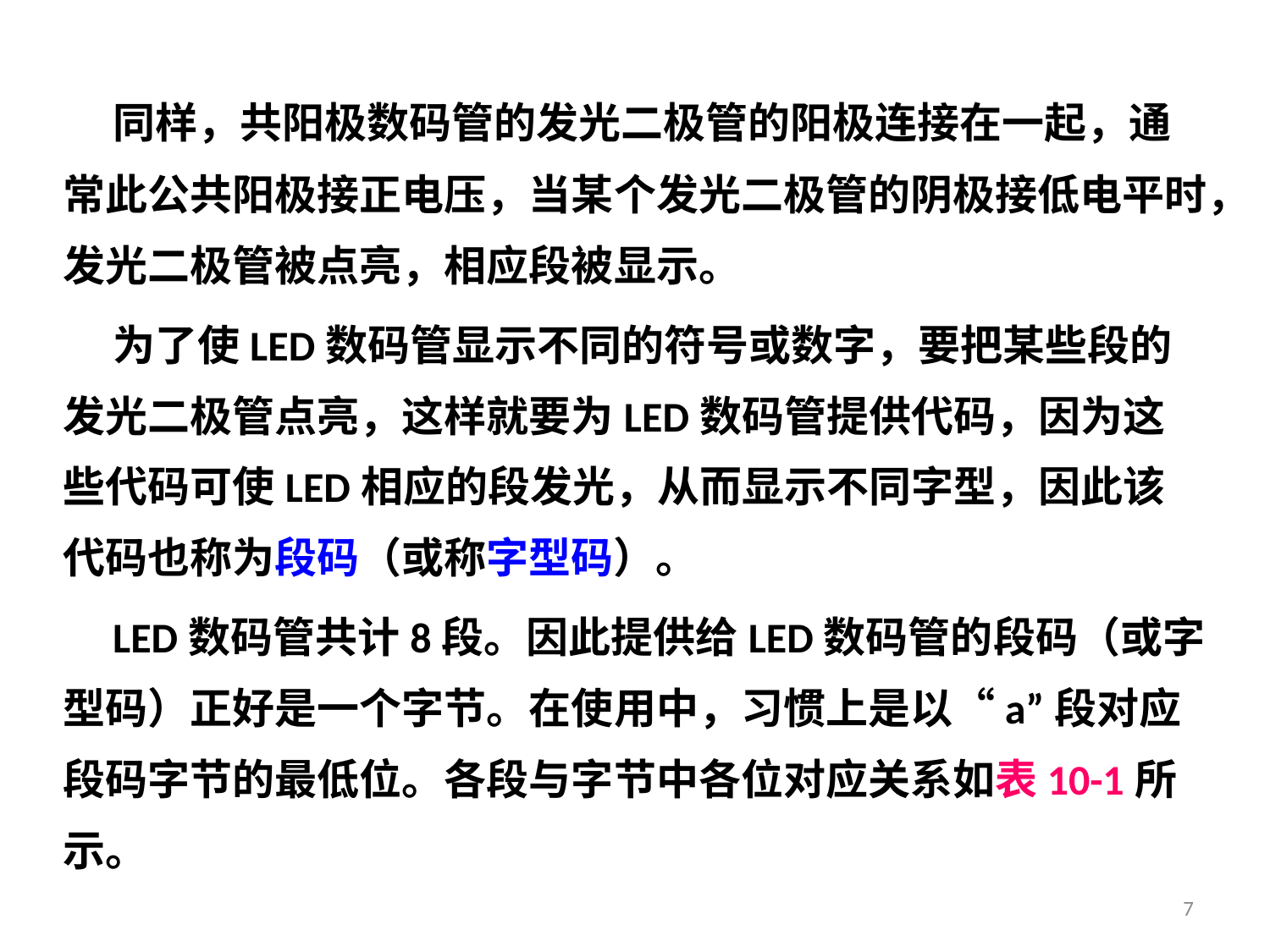

同样，共阳极数码管的发光二极管的阳极连接在一起，通常此公共阳极接正电压，当某个发光二极管的阴极接低电平时，发光二极管被点亮，相应段被显示。
为了使LED数码管显示不同的符号或数字，要把某些段的发光二极管点亮，这样就要为LED数码管提供代码，因为这些代码可使LED相应的段发光，从而显示不同字型，因此该代码也称为段码（或称字型码）。
LED数码管共计8段。因此提供给LED数码管的段码（或字型码）正好是一个字节。在使用中，习惯上是以“a”段对应段码字节的最低位。各段与字节中各位对应关系如表10-1所示。
7